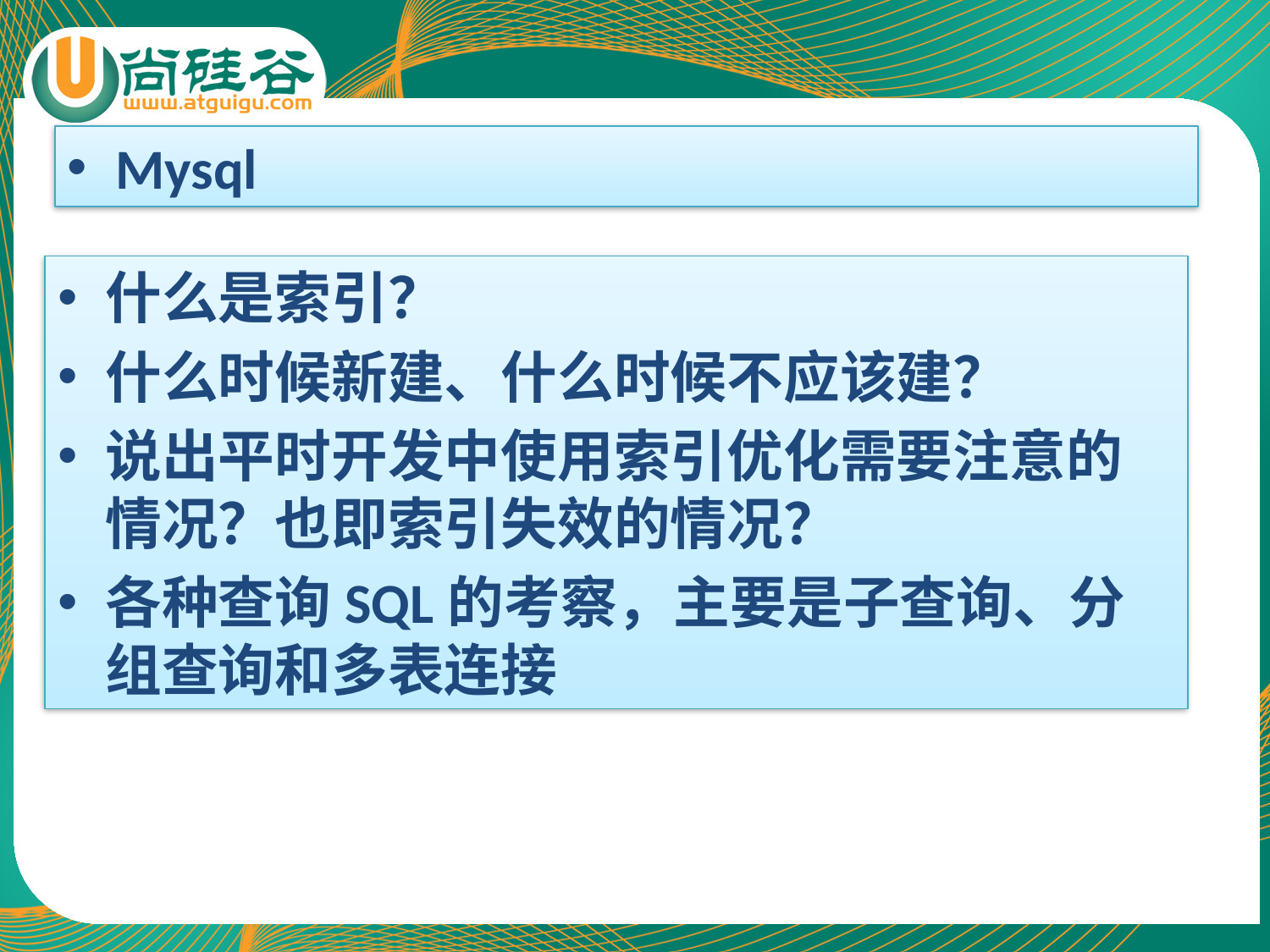

Mysql
什么是索引？
什么时候新建、什么时候不应该建？
说出平时开发中使用索引优化需要注意的情况？也即索引失效的情况？
各种查询SQL的考察，主要是子查询、分组查询和多表连接